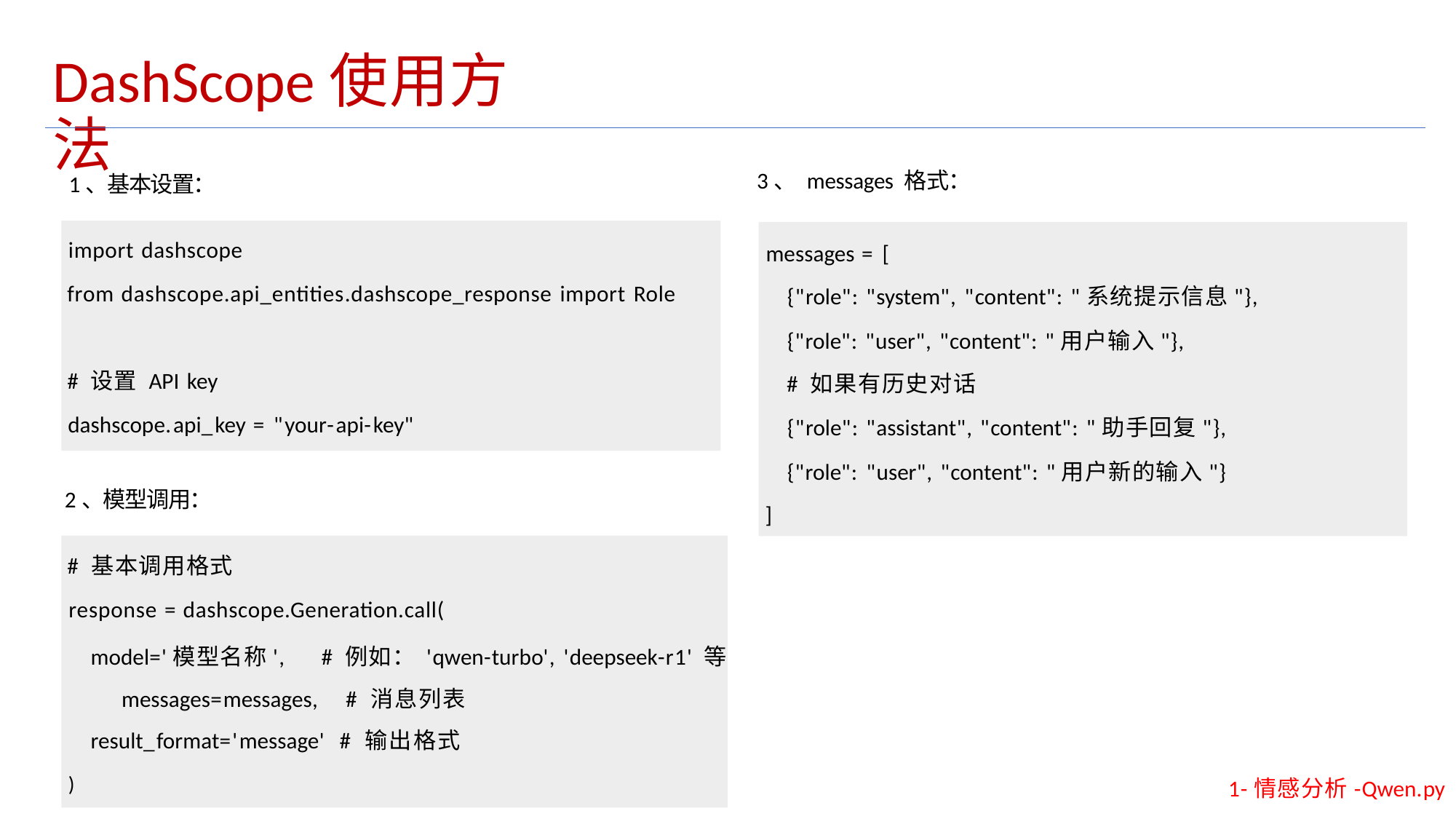

DashScope使用方法

3、 messages 格式：

messages = [
{"role": "system", "content": "系统提示信息"},
{"role": "user", "content": "用户输入"},
# 如果有历史对话
{"role": "assistant", "content": "助手回复"},
{"role": "user", "content": "用户新的输入"}

]

1、基本设置：

import dashscope
from dashscope.api_entities.dashscope_response import Role

# 设置 API key

dashscope.api_key = "your-api-key"

2、模型调用：

# 基本调用格式
response = dashscope.Generation.call(
model='模型名称',      # 例如： 'qwen-turbo', 'deepseek-r1' 等     messages=messages,    # 消息列表

result_format='message'  # 输出格式

)                                                                                                                                                                                                                                  1-情感分析-Qwen.py